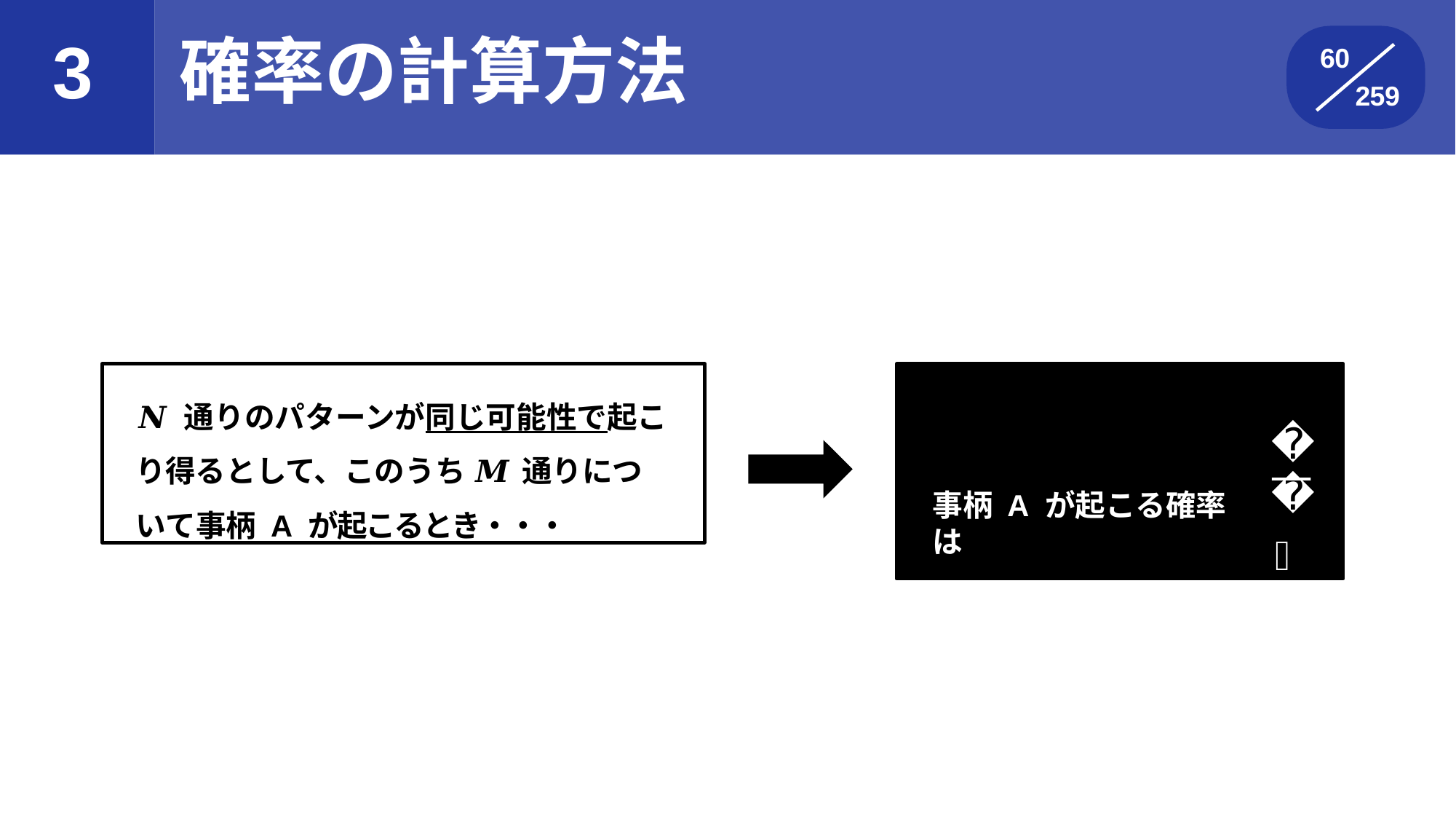

確率の計算方法
# 3
60
259

𝑵 通りのパターンが同じ可能性で起こり得るとして、このうち 𝑴 通りについて事柄 A が起こるとき•••
𝑴
𝑵

事柄 A が起こる確率は